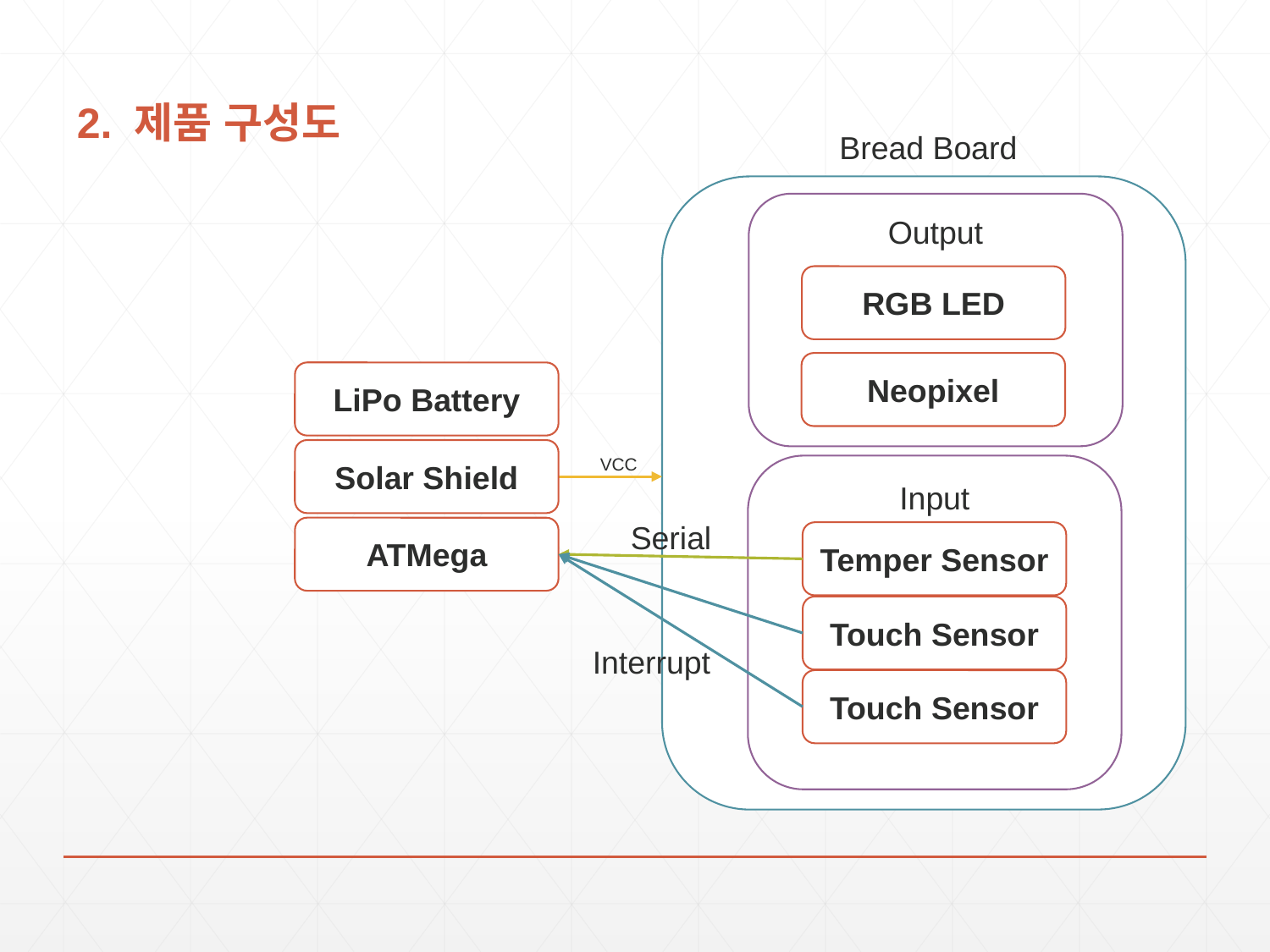

# 2. 제품 구성도
Bread Board

VCC

Output
RGB LED
Neopixel
LiPo Battery
Solar Shield
Input
Temper Sensor
Touch Sensor
Touch Sensor
Serial
ATMega
Interrupt